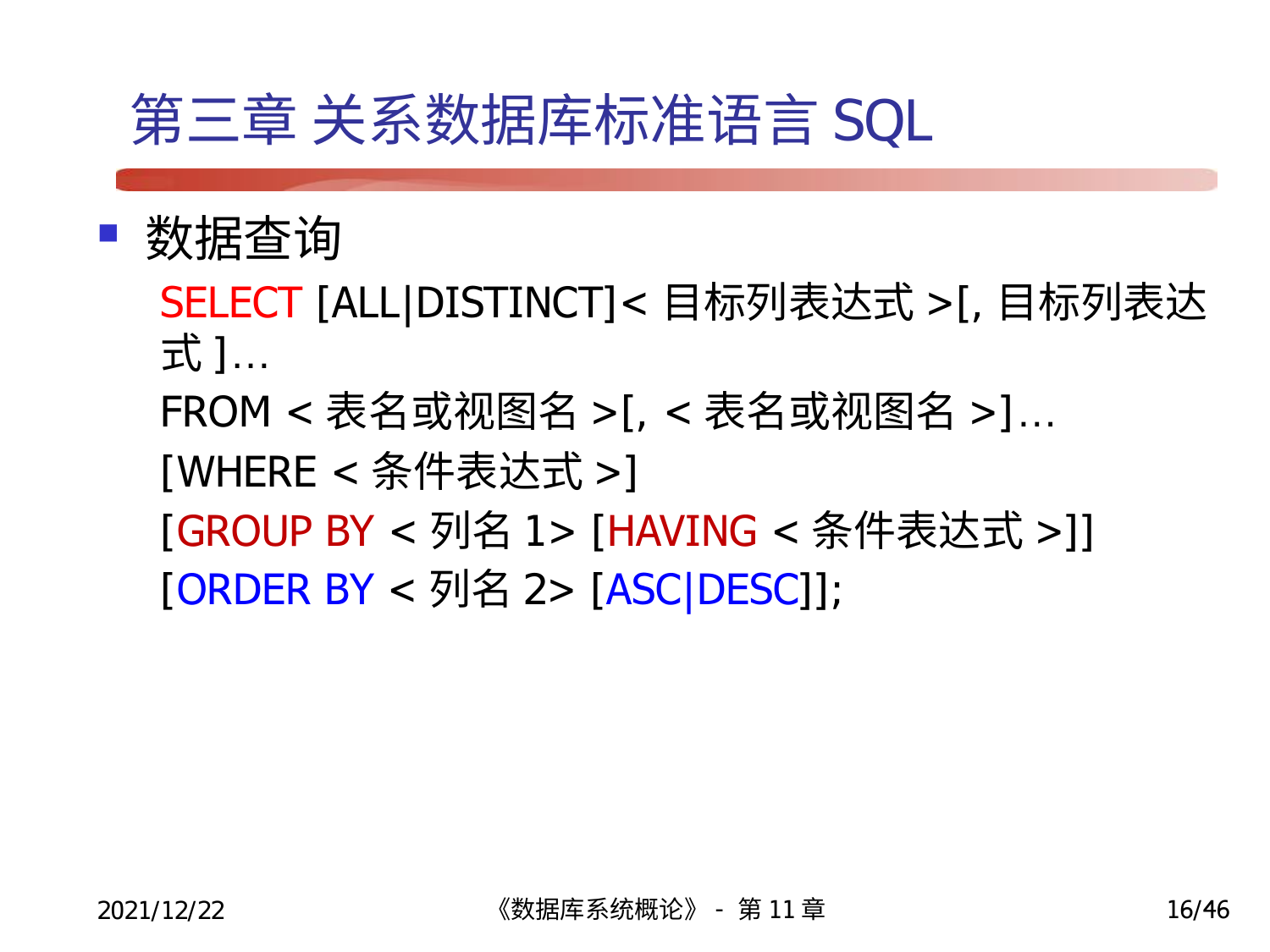

# 第三章 关系数据库标准语言SQL
数据查询
SELECT [ALL|DISTINCT]<目标列表达式>[,目标列表达式]…
FROM <表名或视图名>[, <表名或视图名>]…
[WHERE <条件表达式>]
[GROUP BY <列名1> [HAVING <条件表达式>]]
[ORDER BY <列名2> [ASC|DESC]];
《数据库系统概论》- 第11章
16/46
2021/12/22